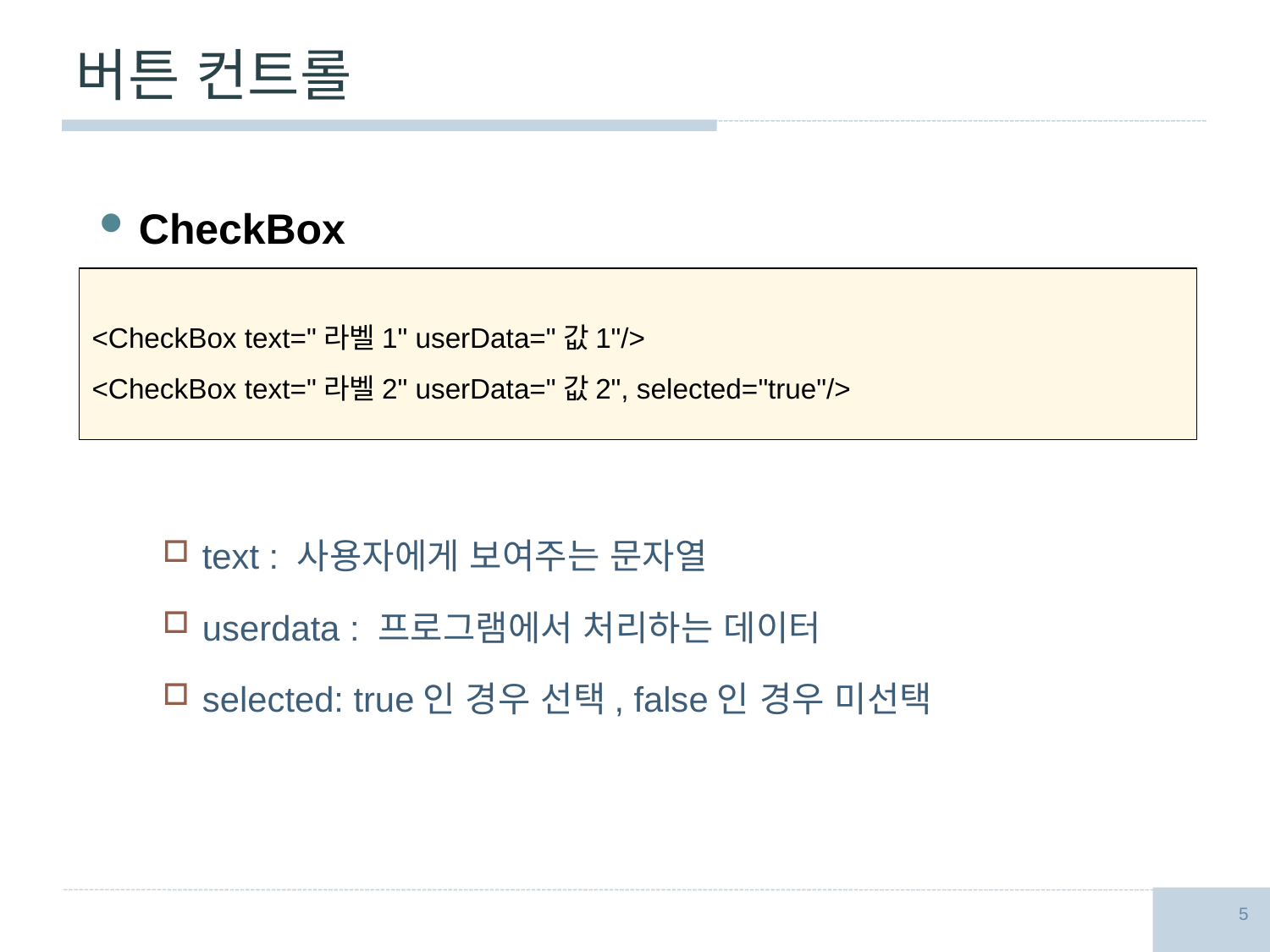

# 버튼 컨트롤
CheckBox

text : 사용자에게 보여주는 문자열
userdata : 프로그램에서 처리하는 데이터
selected: true인 경우 선택, false인 경우 미선택

<CheckBox text="라벨1" userData="값1"/>
<CheckBox text="라벨2" userData="값2", selected="true"/>